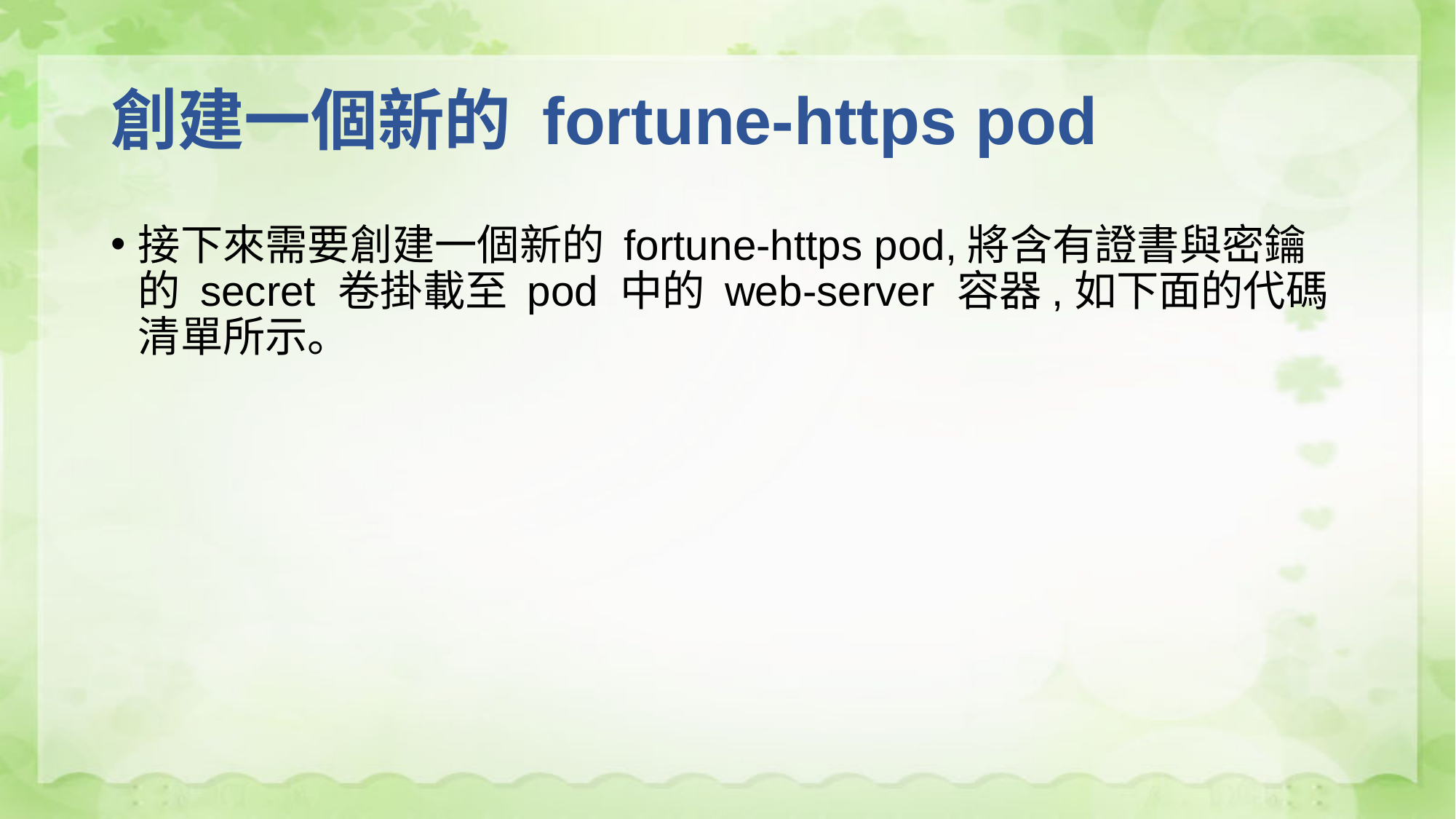

# 創建一個新的 fortune-https pod
接下來需要創建一個新的 fortune-https pod,將含有證書與密鑰的 secret 卷掛載至 pod 中的 web-server 容器,如下面的代碼清單所示。